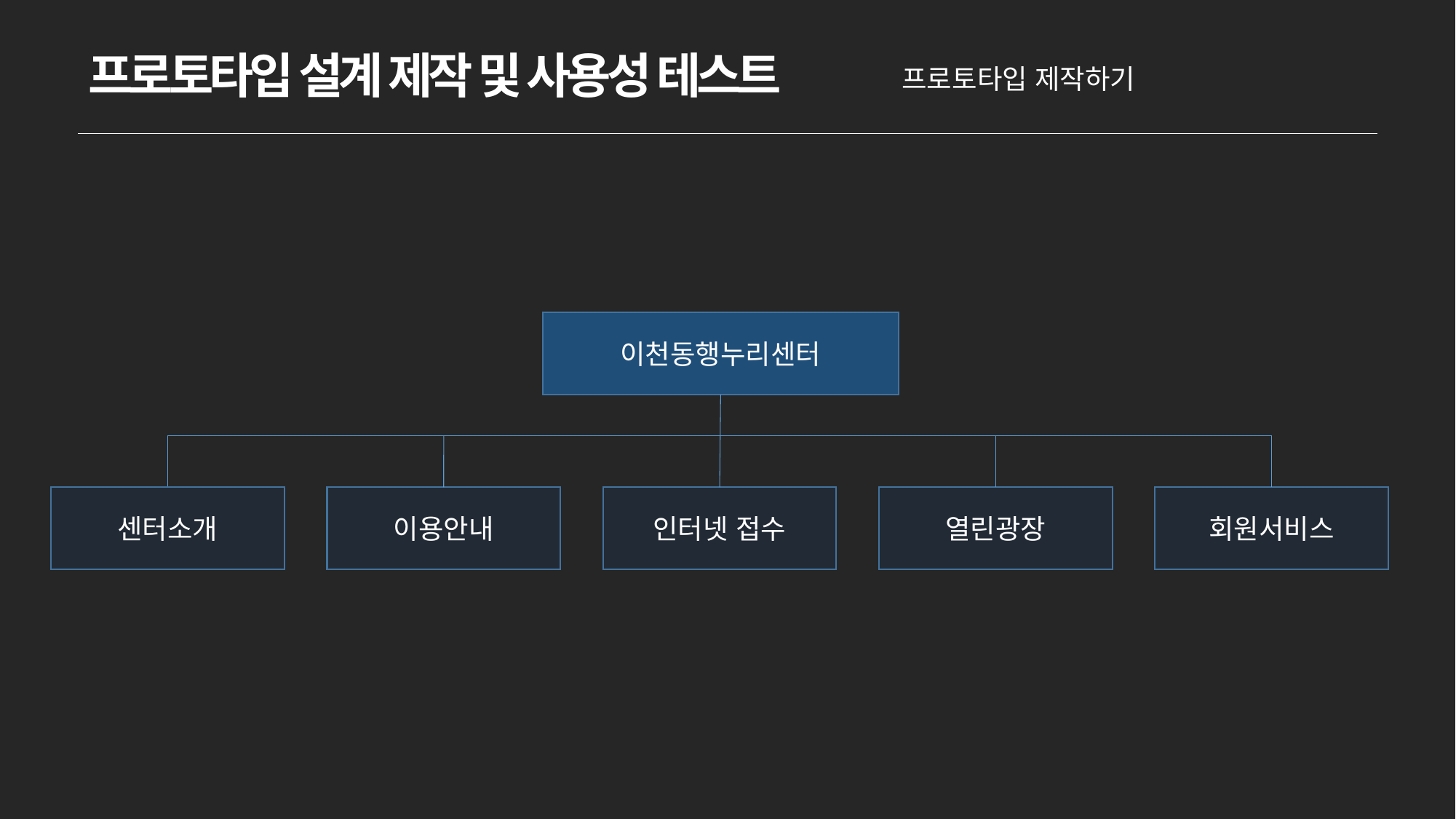

프로토타입 설계 제작 및 사용성 테스트
프로토타입 제작하기
이천동행누리센터
센터소개
이용안내
인터넷 접수
열린광장
회원서비스